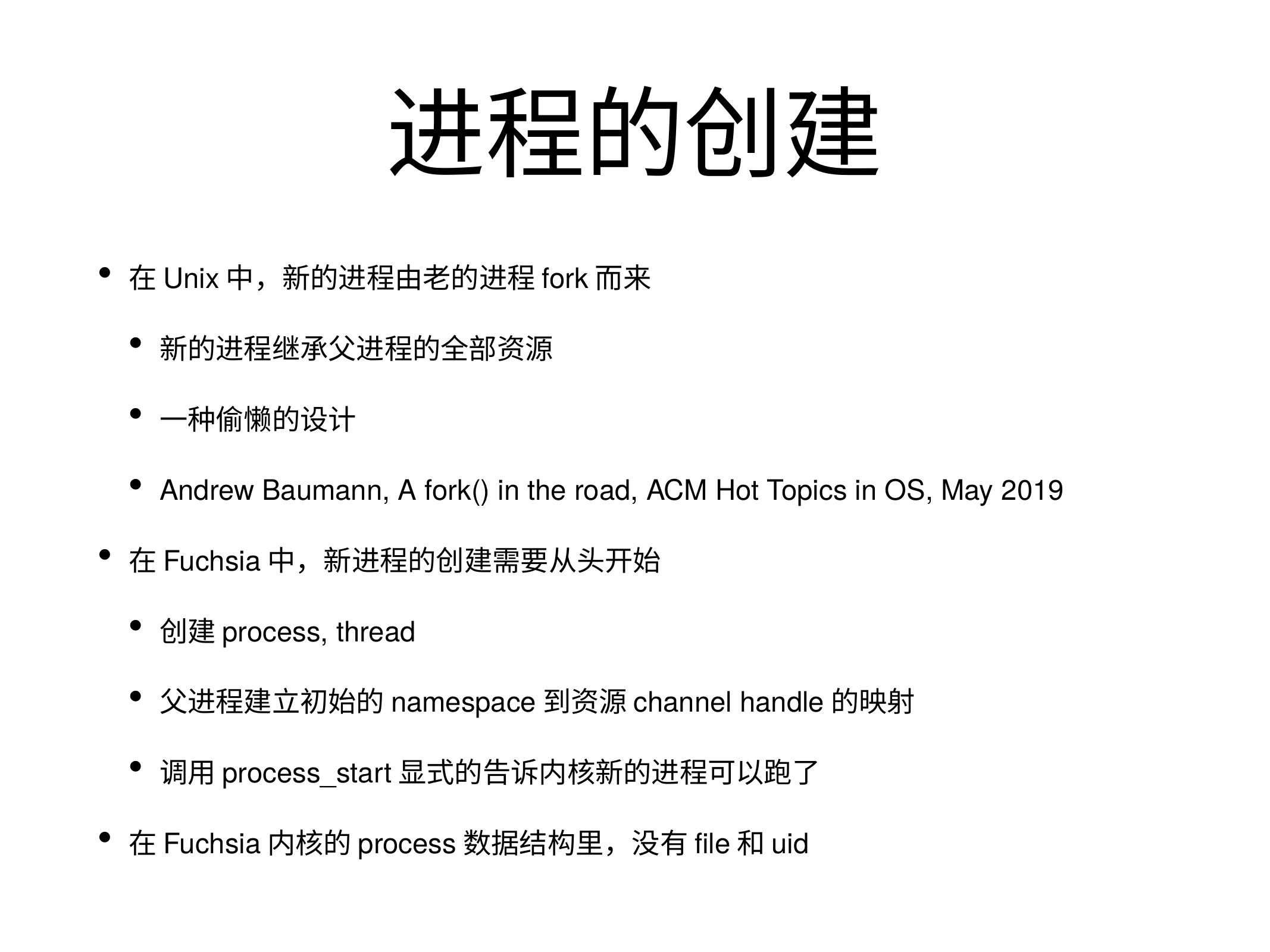

# 进程的创建
在Unix中，新的进程由老的进程fork而来
新的进程继承父进程的全部资源
一种偷懒的设计
Andrew Baumann, A fork() in the road, ACM Hot Topics in OS, May 2019
在Fuchsia中，新进程的创建需要从头开始
创建process, thread
父进程建立初始的namespace到资源channel handle的映射
调用process_start显式的告诉内核新的进程可以跑了
在Fuchsia内核的process数据结构里，没有file和uid